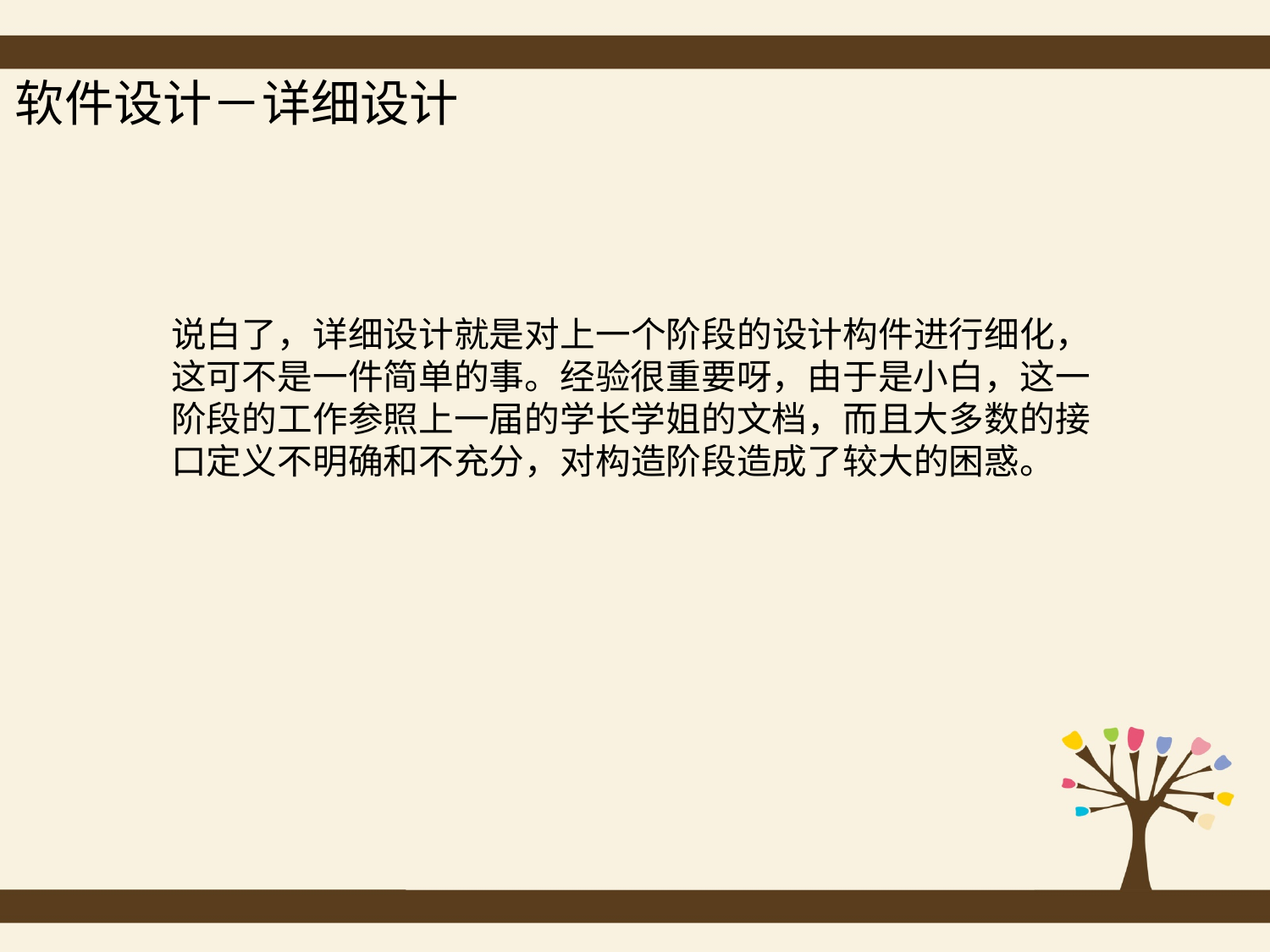

软件设计－详细设计
说白了，详细设计就是对上一个阶段的设计构件进行细化，
这可不是一件简单的事。经验很重要呀，由于是小白，这一
阶段的工作参照上一届的学长学姐的文档，而且大多数的接
口定义不明确和不充分，对构造阶段造成了较大的困惑。